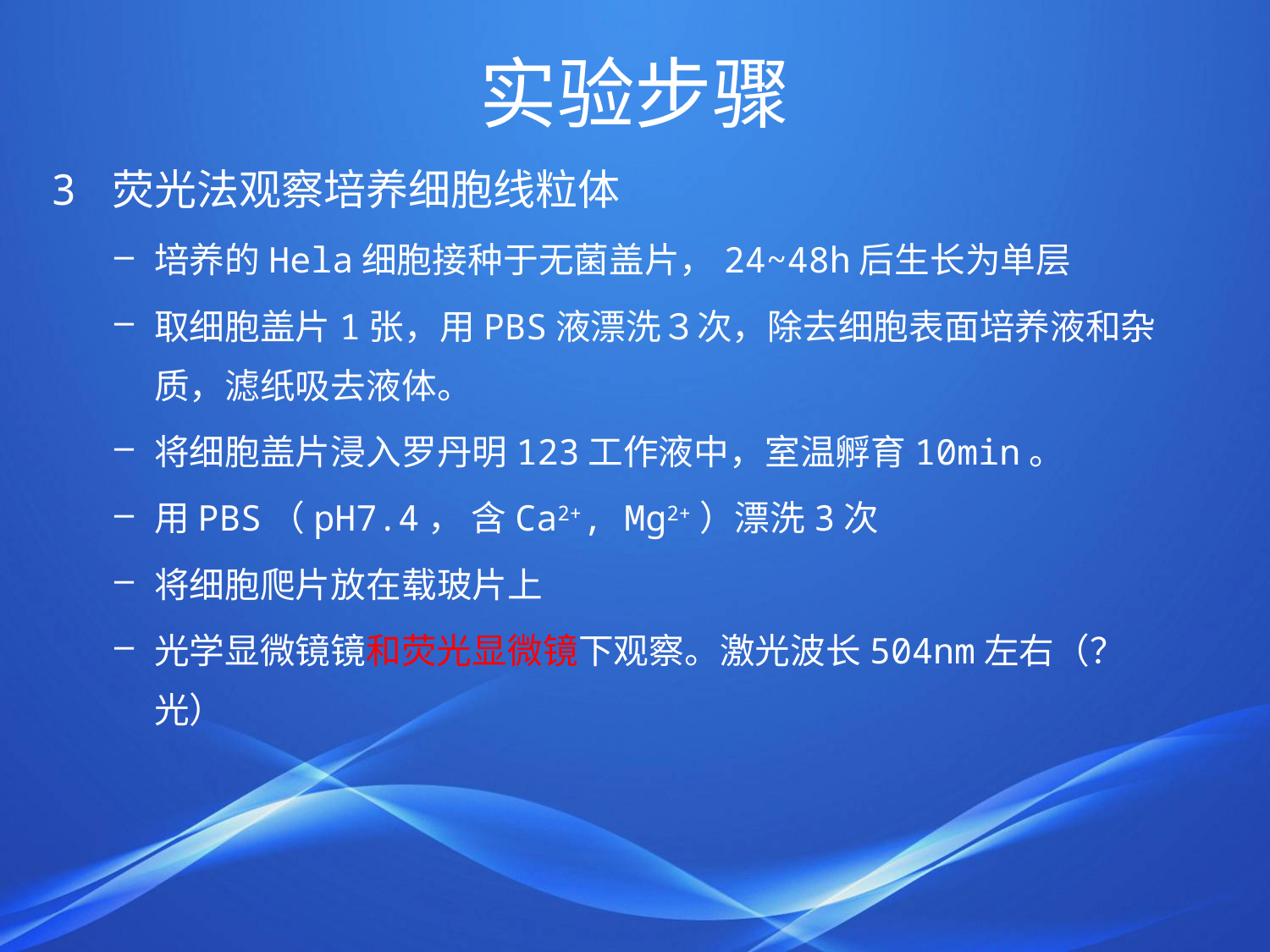

# 实验步骤
3 荧光法观察培养细胞线粒体
培养的Hela细胞接种于无菌盖片，24~48h后生长为单层
取细胞盖片1张，用PBS液漂洗３次，除去细胞表面培养液和杂质，滤纸吸去液体。
将细胞盖片浸入罗丹明123工作液中，室温孵育10min。
用PBS（pH7.4， 含Ca2+, Mg2+）漂洗3次
将细胞爬片放在载玻片上
光学显微镜镜和荧光显微镜下观察。激光波长504nm左右（？光）